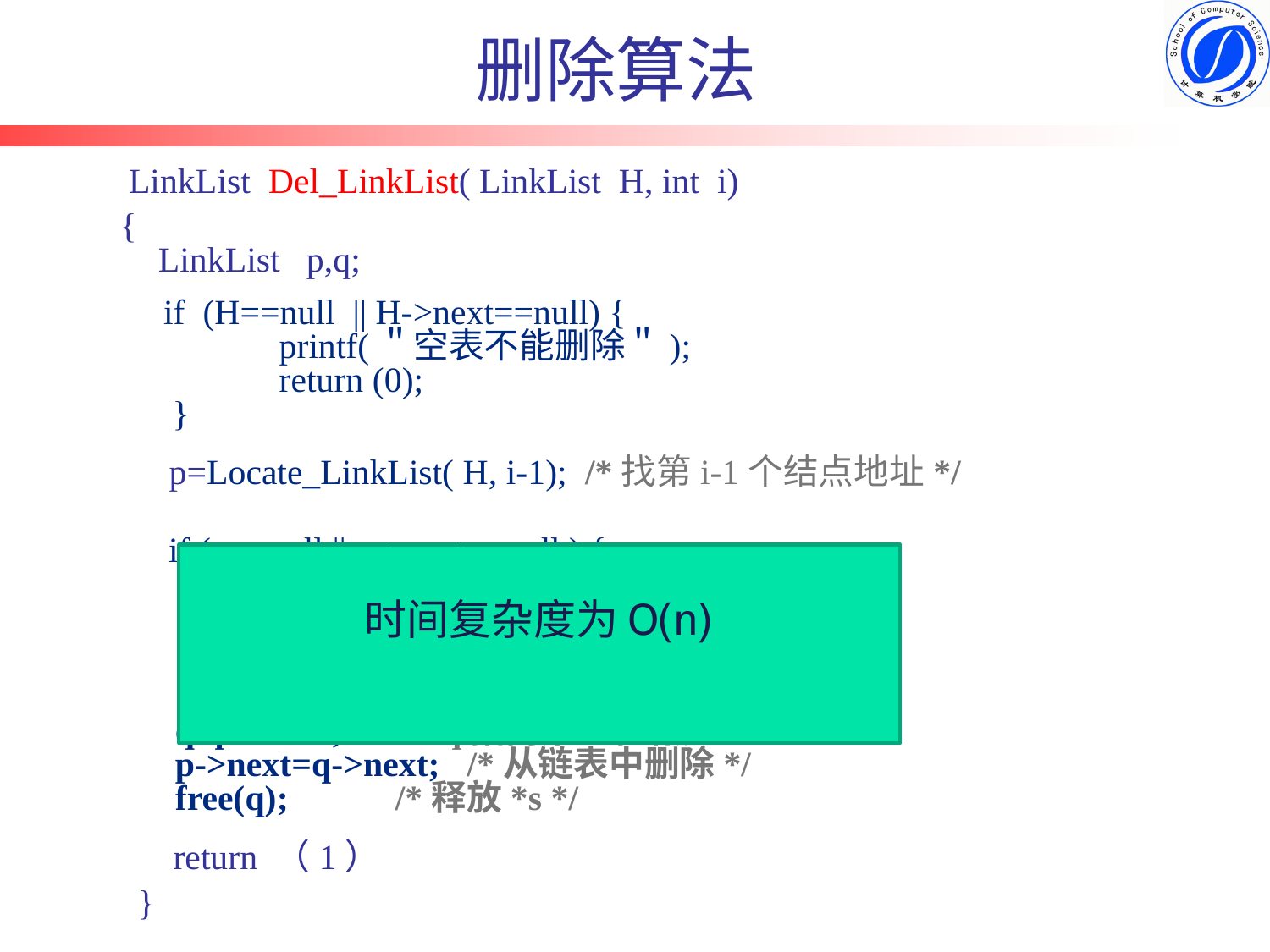

# 删除算法
        LinkList  Del_LinkList( LinkList  H, int  i)
       {

             return （1）
         }

LinkList   p,q;
if  (H==null  || H->next==null) {
             printf(＂空表不能删除＂);
             return (0);
 }
p=Locate_LinkList( H, i-1);  /*找第i-1个结点地址*/
  if (p==null || p->next==null ) {
               printf(＂参数 i 错＂);
              return (0);    /*第i个结点不存在*/
      }
时间复杂度为O(n)

  q=p->next;        /*q指向第i个结点*/
  p->next=q->next;   /*从链表中删除*/
  free(q);            /*释放*s */